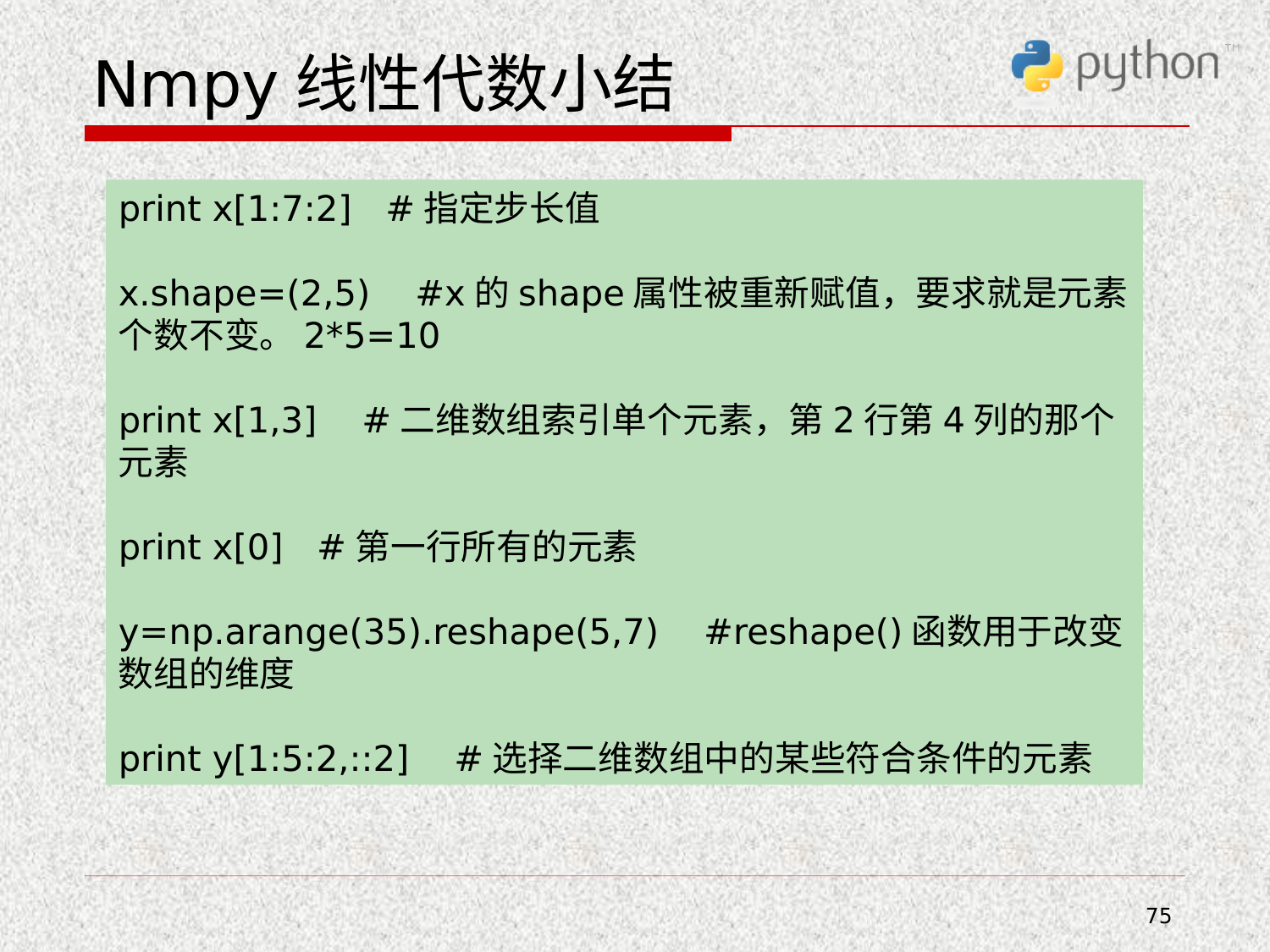

# Nmpy线性代数小结

print x[1:7:2]   #指定步长值

x.shape=(2,5)    #x的shape属性被重新赋值，要求就是元素个数不变。2*5=10

print x[1,3]    #二维数组索引单个元素，第2行第4列的那个元素

print x[0]   #第一行所有的元素

y=np.arange(35).reshape(5,7)    #reshape()函数用于改变数组的维度

print y[1:5:2,::2]    #选择二维数组中的某些符合条件的元素
75